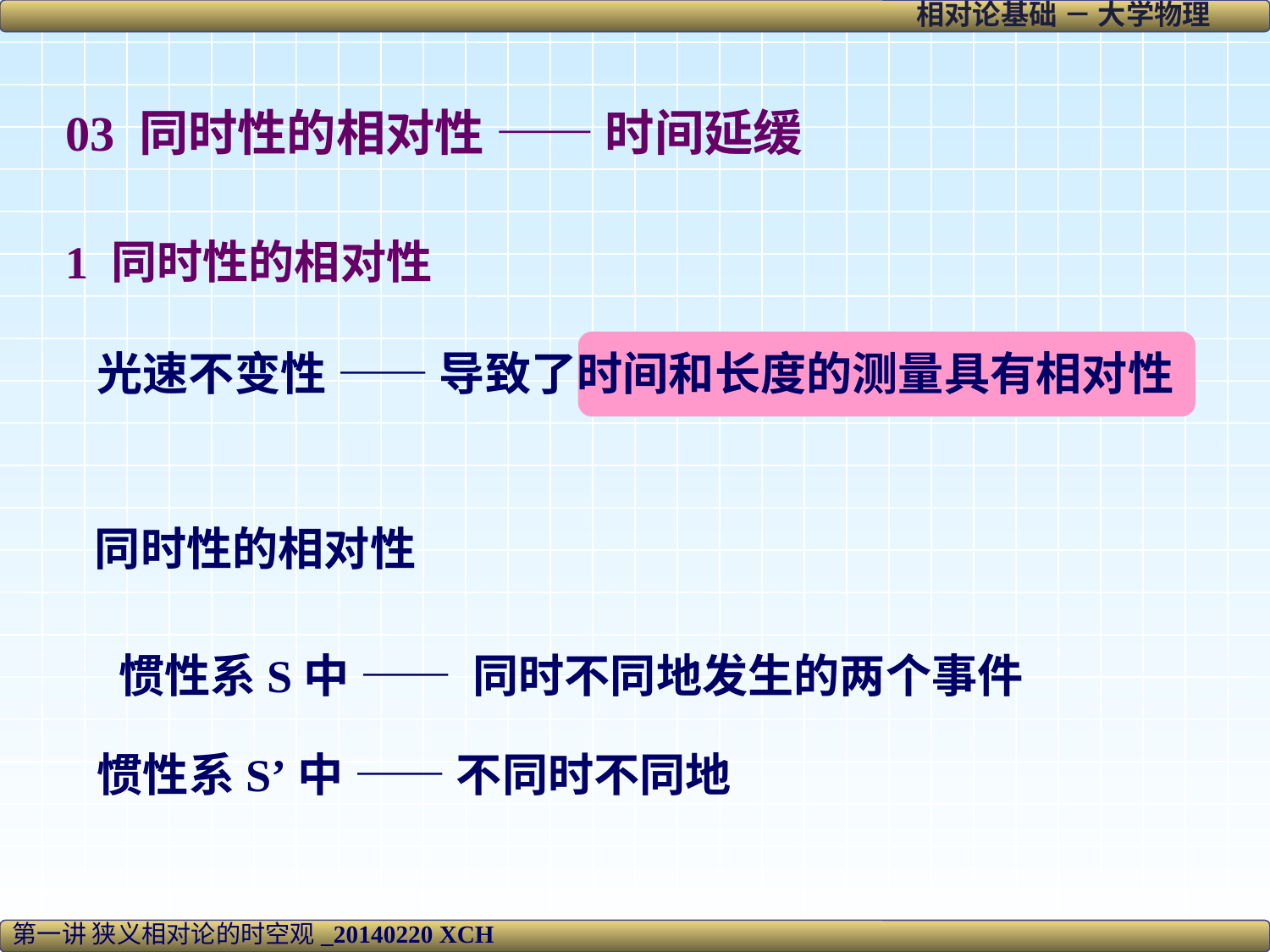

03 同时性的相对性 —— 时间延缓
1 同时性的相对性

光速不变性 —— 导致了时间和长度的测量具有相对性
同时性的相对性
 惯性系S中 ——  同时不同地发生的两个事件
惯性系S’中 —— 不同时不同地